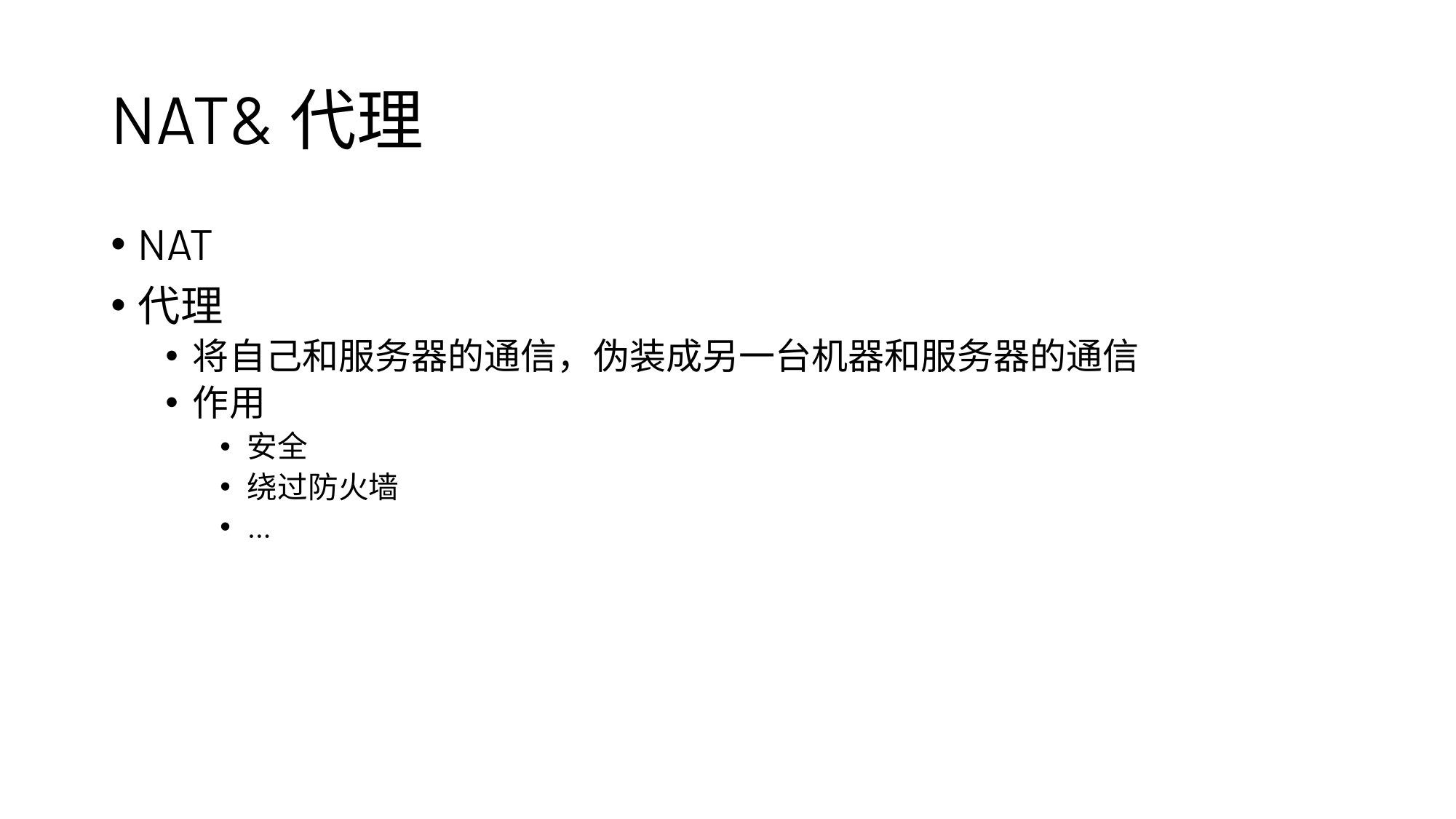

# NAT&代理
NAT
代理
将自己和服务器的通信，伪装成另一台机器和服务器的通信
作用
安全
绕过防火墙
…